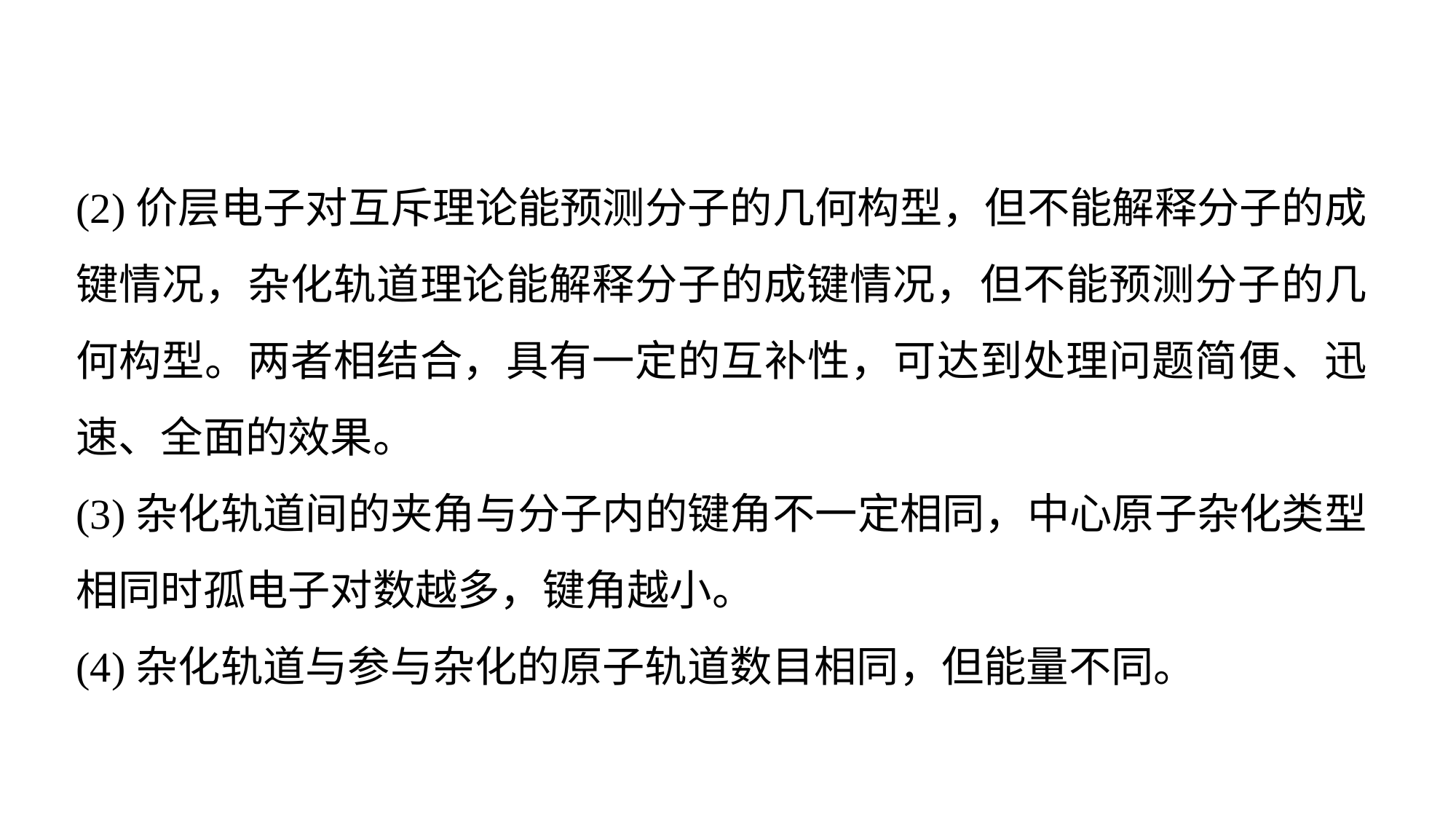

(2)价层电子对互斥理论能预测分子的几何构型，但不能解释分子的成键情况，杂化轨道理论能解释分子的成键情况，但不能预测分子的几何构型。两者相结合，具有一定的互补性，可达到处理问题简便、迅速、全面的效果。
(3)杂化轨道间的夹角与分子内的键角不一定相同，中心原子杂化类型相同时孤电子对数越多，键角越小。
(4)杂化轨道与参与杂化的原子轨道数目相同，但能量不同。